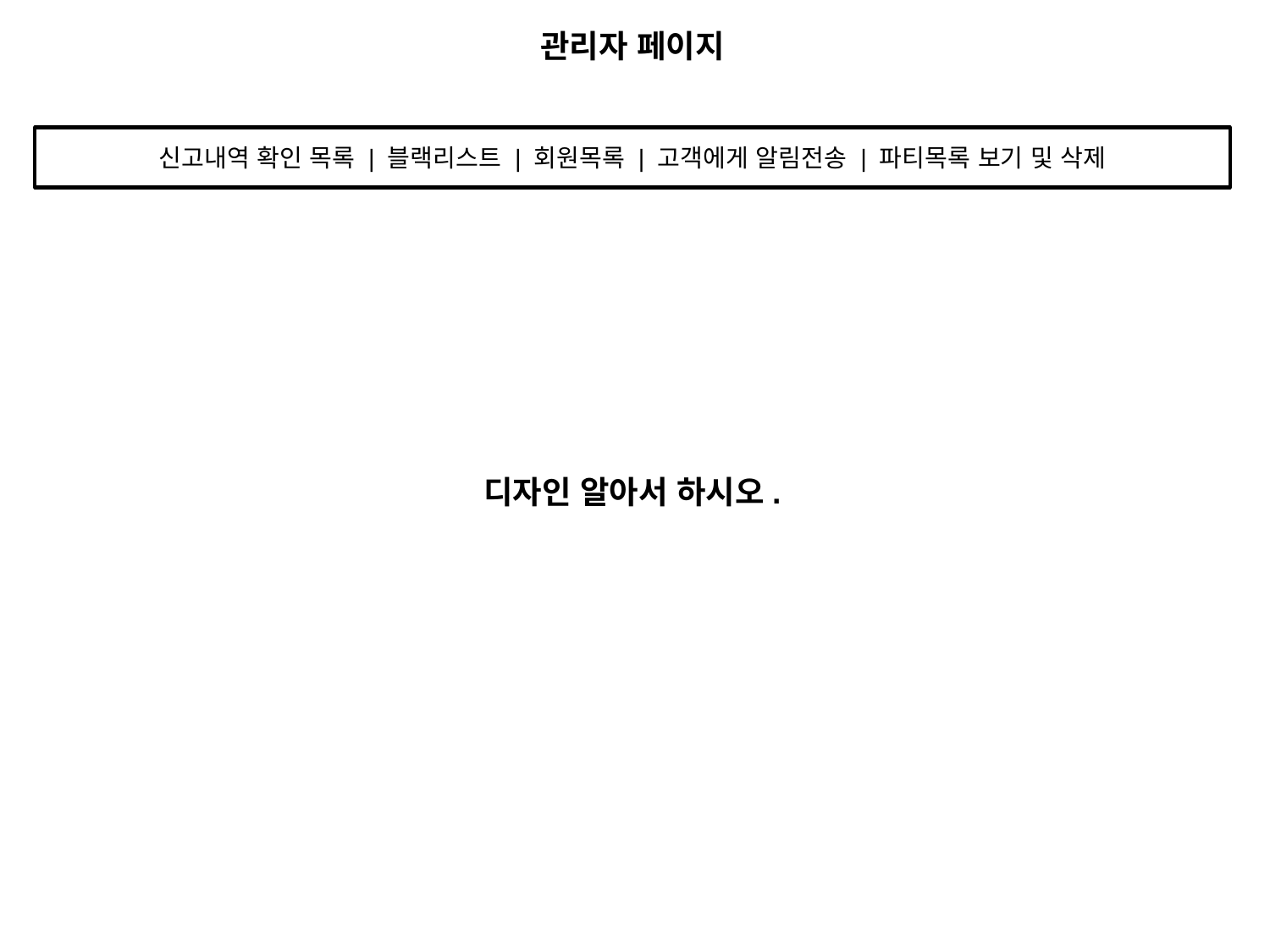

관리자 페이지
신고내역 확인 목록 | 블랙리스트 | 회원목록 | 고객에게 알림전송 | 파티목록 보기 및 삭제
디자인 알아서 하시오.